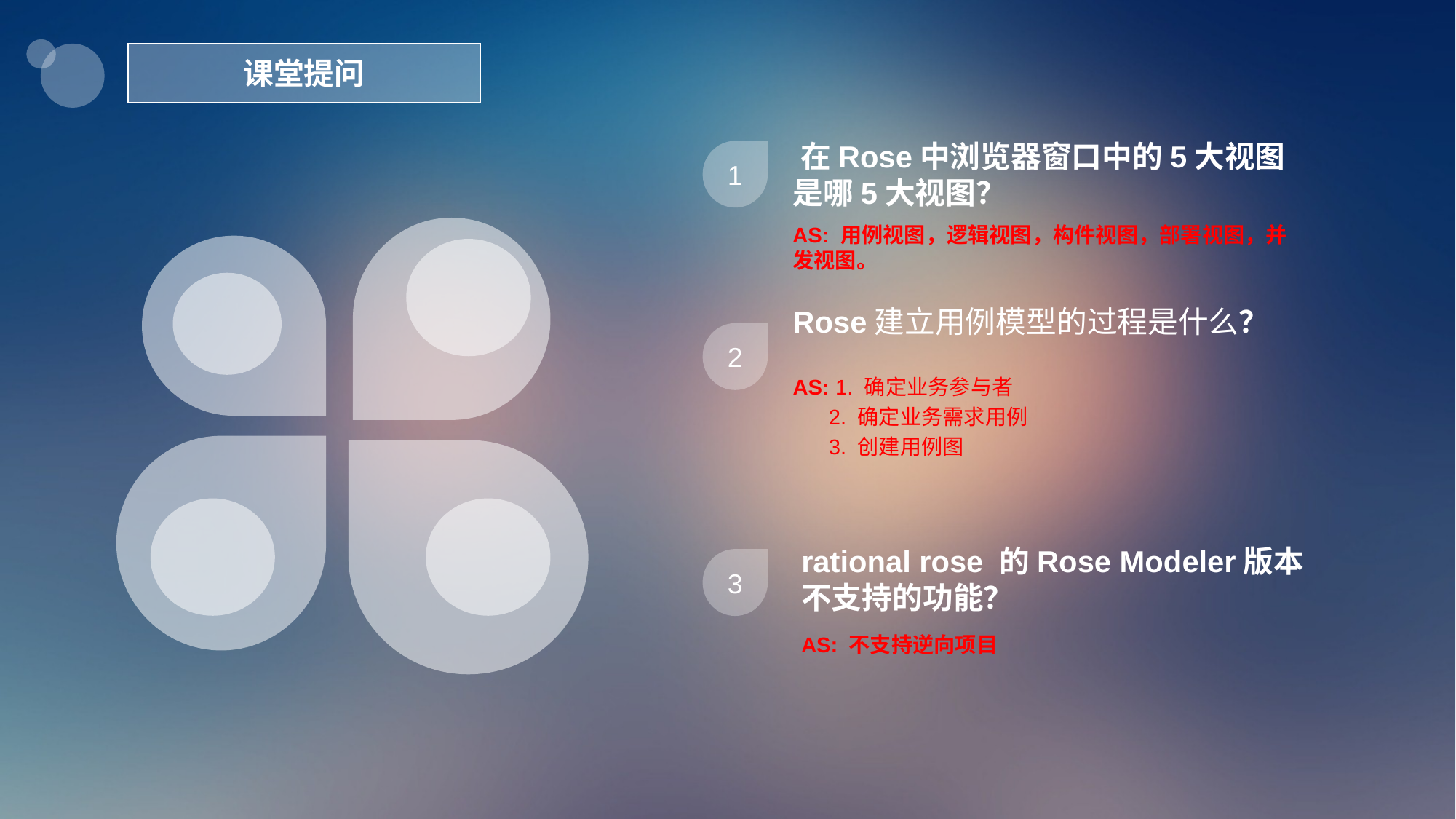

课堂提问
 在Rose中浏览器窗口中的5大视图是哪5大视图？
1
AS: 用例视图，逻辑视图，构件视图，部署视图，并发视图。

Rose建立用例模型的过程是什么？
2
AS: 1. 确定业务参与者
      2. 确定业务需求用例
      3. 创建用例图

rational rose 的Rose Modeler版本不支持的功能？
3
AS: 不支持逆向项目